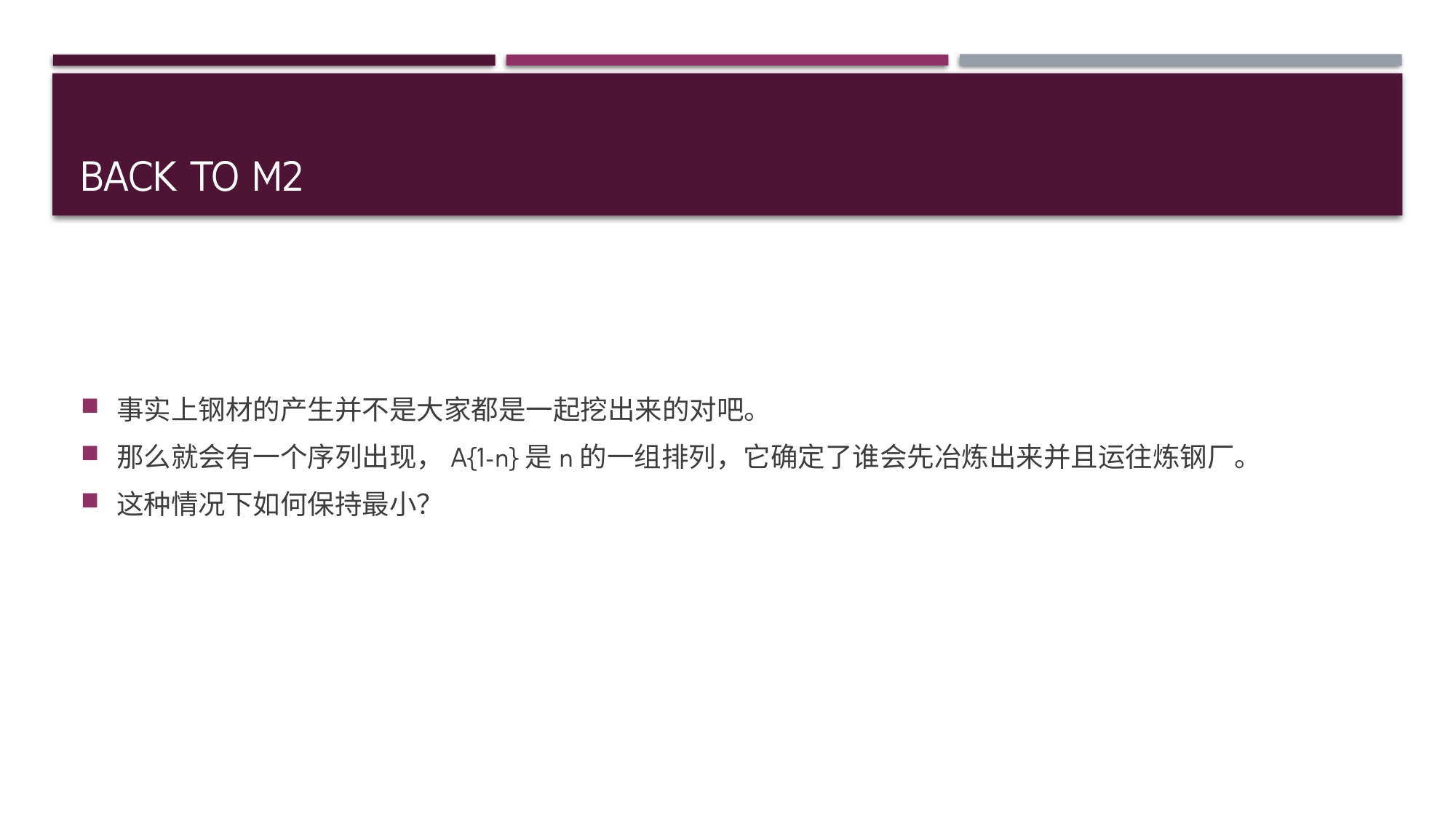

# Back to M2
事实上钢材的产生并不是大家都是一起挖出来的对吧。
那么就会有一个序列出现，A{1-n}是n的一组排列，它确定了谁会先冶炼出来并且运往炼钢厂。
这种情况下如何保持最小？